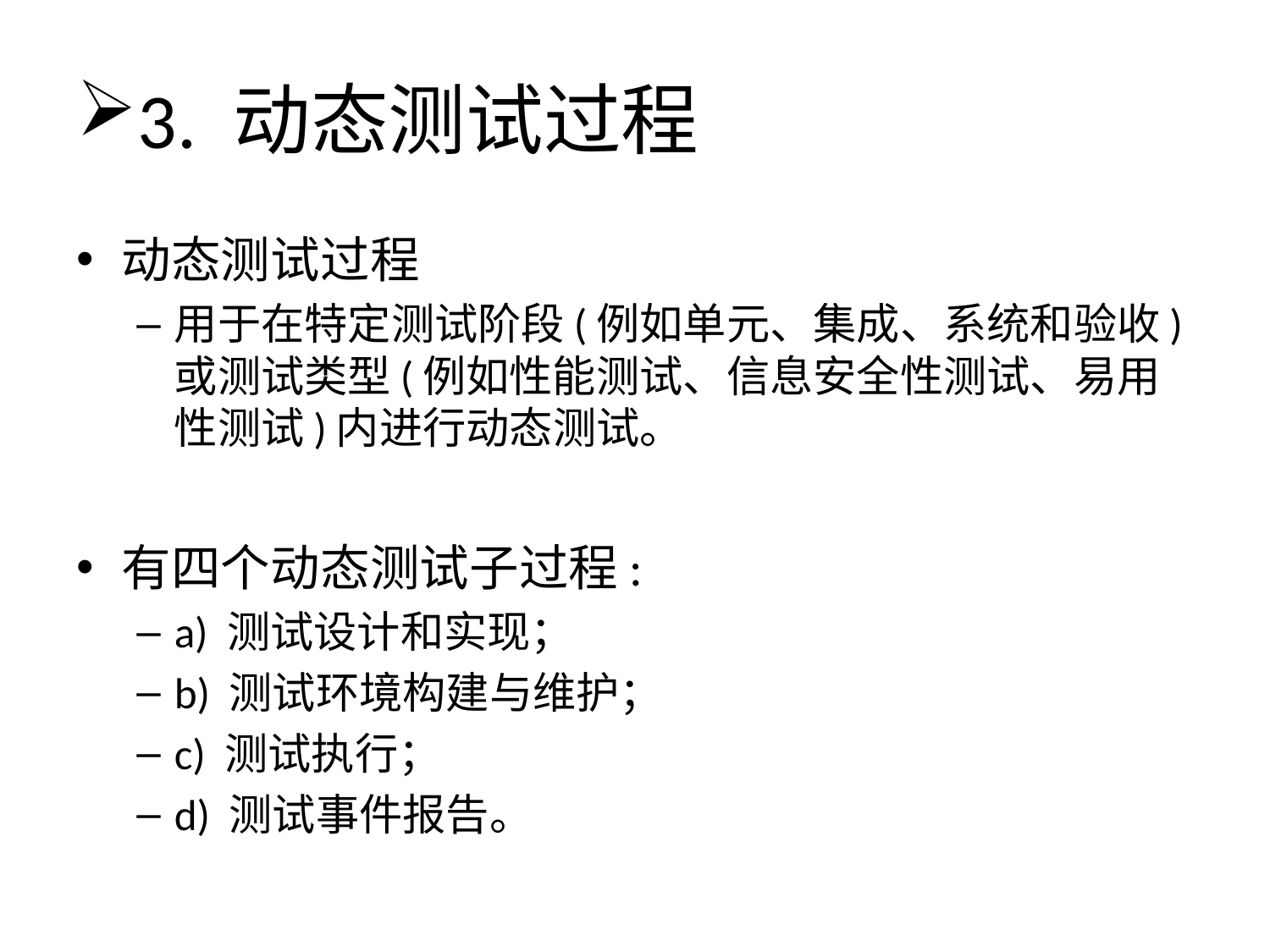

# 3. 动态测试过程
动态测试过程
用于在特定测试阶段(例如单元、集成、系统和验收)或测试类型(例如性能测试、信息安全性测试、易用性测试)内进行动态测试。

有四个动态测试子过程:
a) 测试设计和实现；
b) 测试环境构建与维护；
c) 测试执行；
d) 测试事件报告。